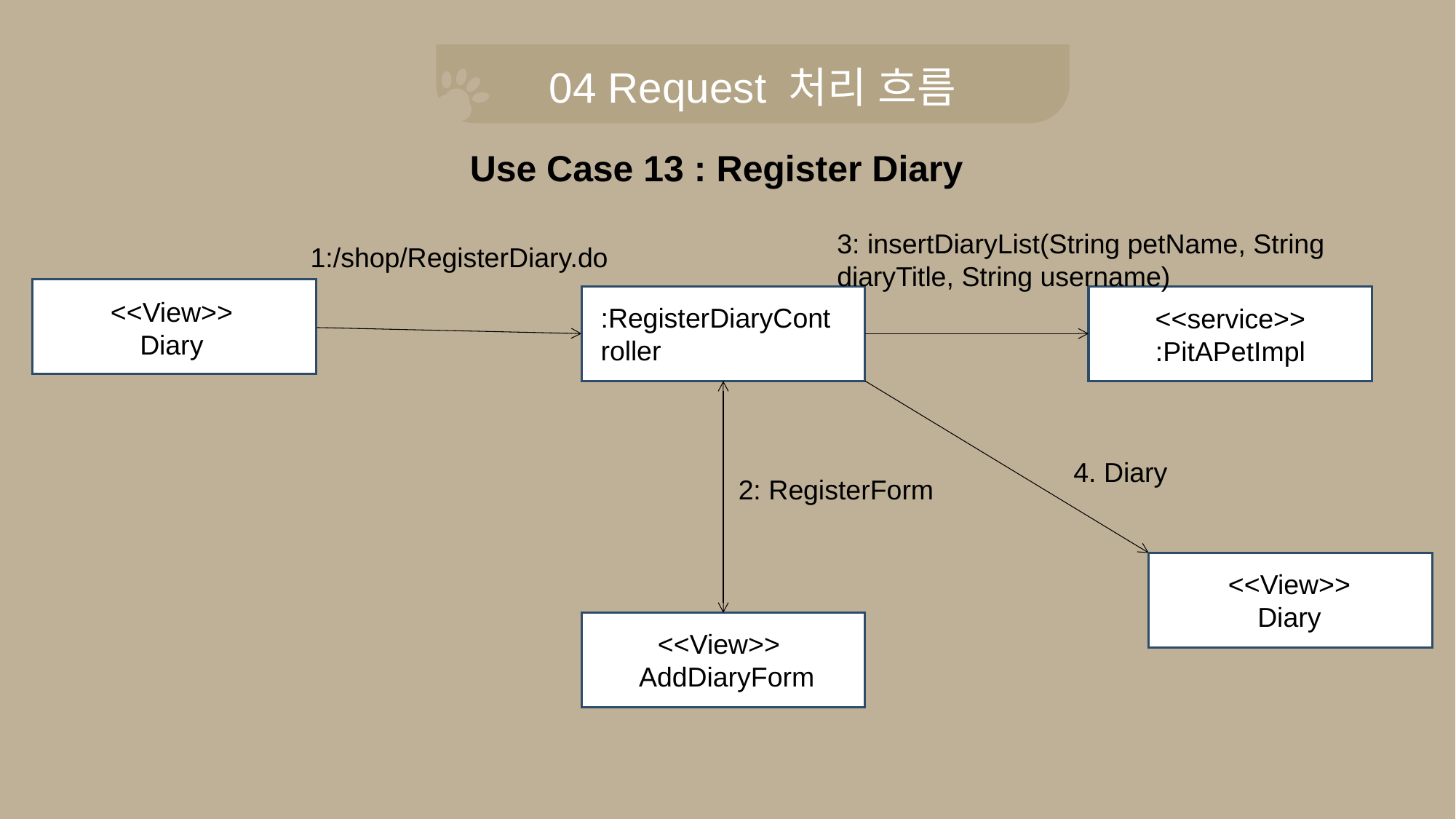

04 Request 처리 흐름

Use Case 13 : Register Diary
3: insertDiaryList(String petName, String diaryTitle, String username)
1:/shop/RegisterDiary.do

<<View>>
Diary

<<View>>
Diary
:RegisterDiaryController
<<service>>
:PitAPetImpl
<<service>>
:PitAPetImpl
4. Diary
2: RegisterForm

<<View>>
Diary

<<View>>
  AddDiaryForm